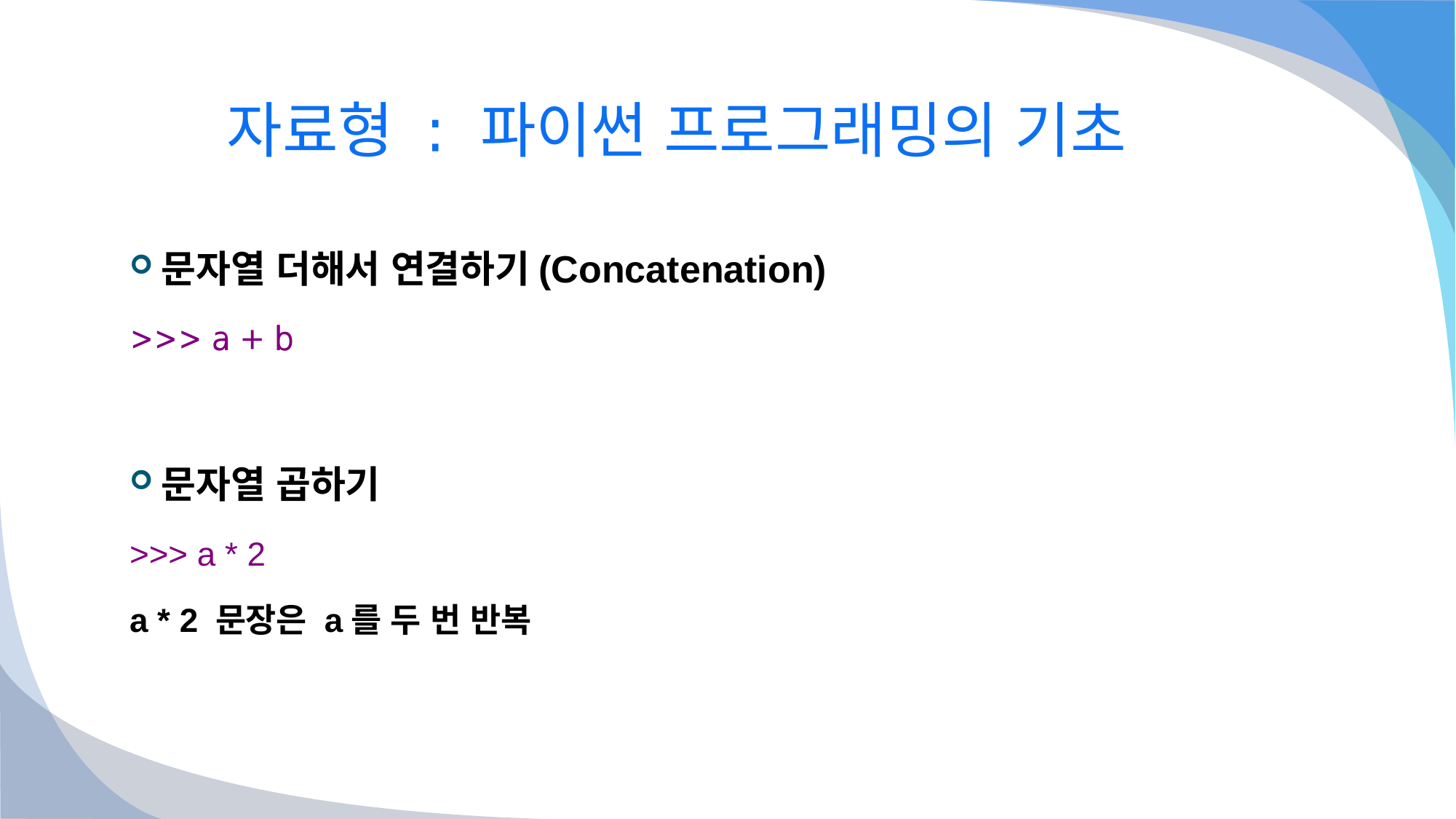

# 자료형 : 파이썬 프로그래밍의 기초
문자열 더해서 연결하기(Concatenation)
>>> a + b

문자열 곱하기
>>> a * 2
a * 2 문장은 a를 두 번 반복으로